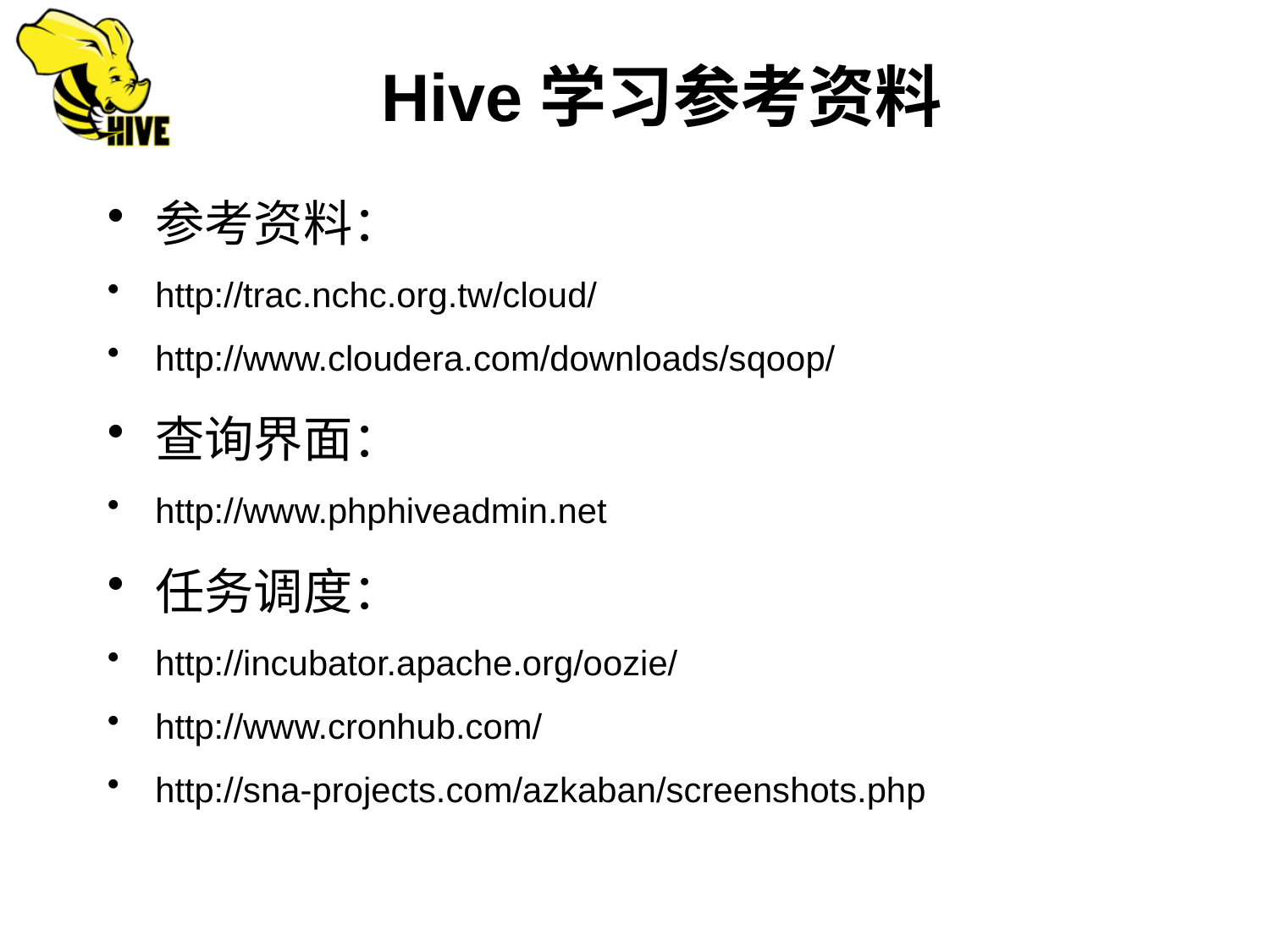

Hive学习参考资料
参考资料：
http://trac.nchc.org.tw/cloud/
http://www.cloudera.com/downloads/sqoop/
查询界面：
http://www.phphiveadmin.net
任务调度：
http://incubator.apache.org/oozie/
http://www.cronhub.com/
http://sna-projects.com/azkaban/screenshots.php